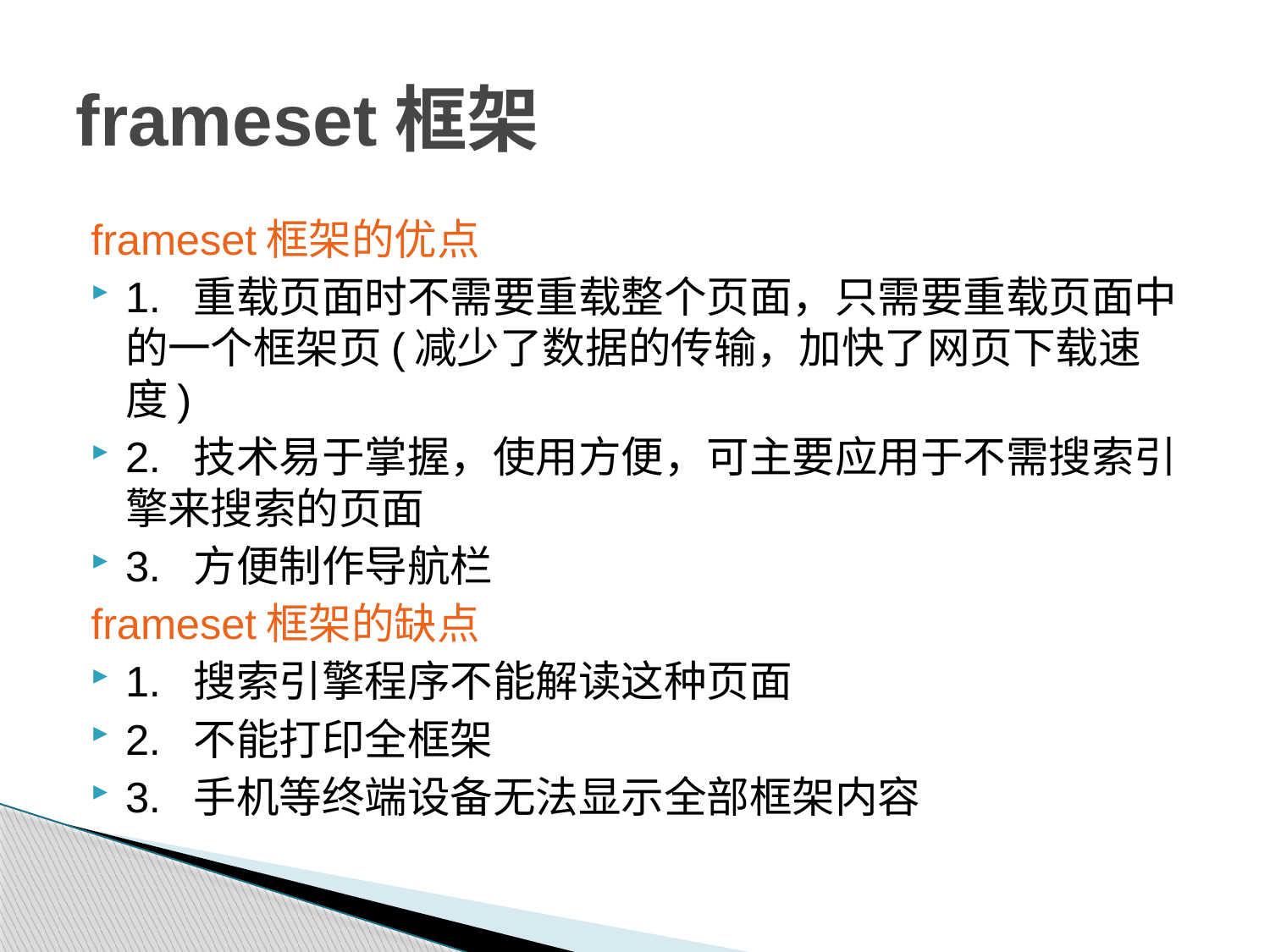

# frameset框架
frameset框架的优点
1.  重载页面时不需要重载整个页面，只需要重载页面中的一个框架页(减少了数据的传输，加快了网页下载速度)
2.  技术易于掌握，使用方便，可主要应用于不需搜索引擎来搜索的页面
3.  方便制作导航栏
frameset框架的缺点
1.  搜索引擎程序不能解读这种页面
2.  不能打印全框架
3.  手机等终端设备无法显示全部框架内容